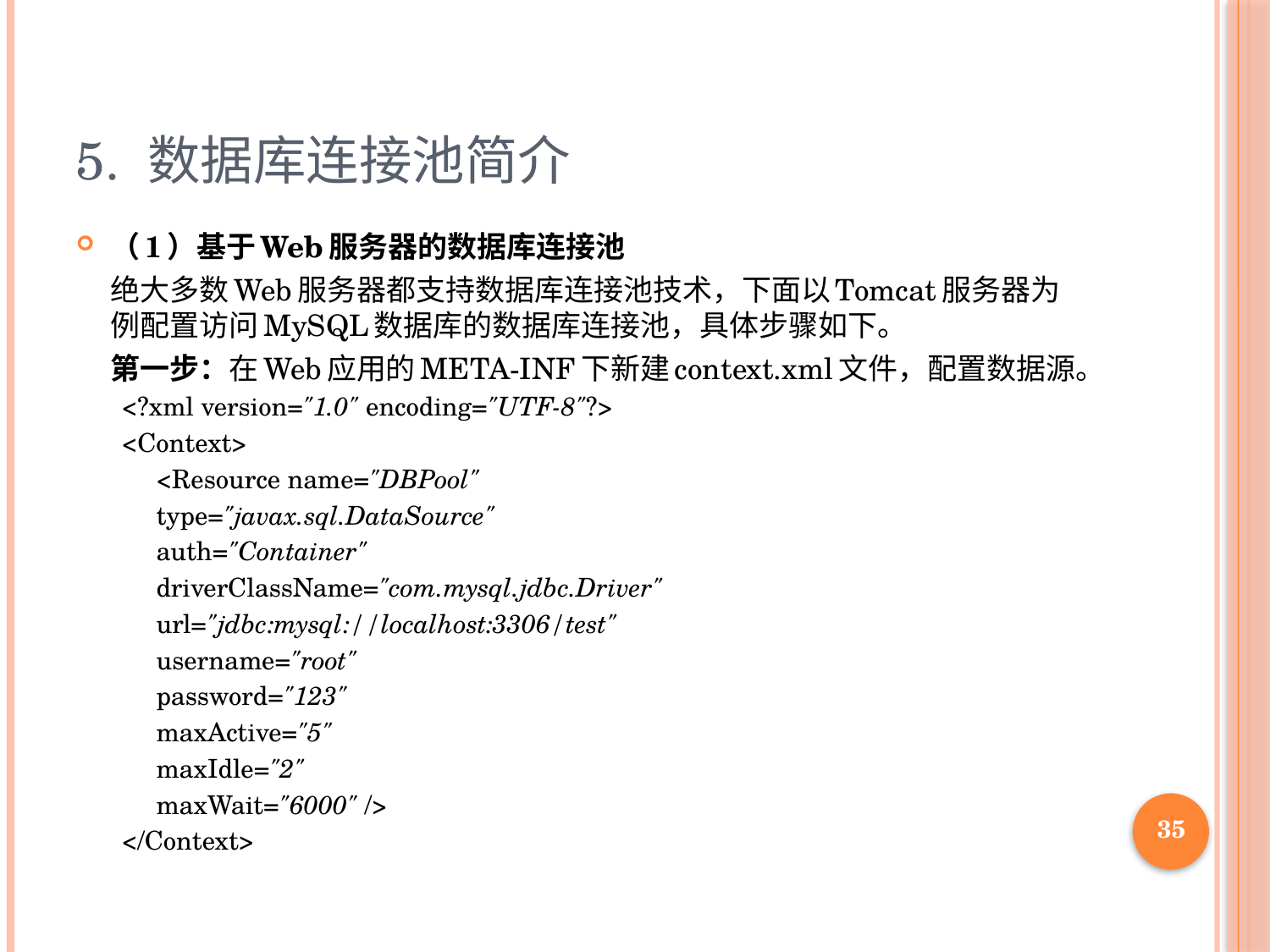

# 5. 数据库连接池简介
（1）基于Web服务器的数据库连接池
		绝大多数Web服务器都支持数据库连接池技术，下面以Tomcat服务器为例配置访问MySQL数据库的数据库连接池，具体步骤如下。
	第一步：在Web应用的META-INF下新建context.xml文件，配置数据源。
<?xml version="1.0" encoding="UTF-8"?>
<Context>
	<Resource name="DBPool"
	type="javax.sql.DataSource"
	auth="Container"
	driverClassName="com.mysql.jdbc.Driver"
	url="jdbc:mysql://localhost:3306/test"
	username="root"
	password="123"
	maxActive="5"
	maxIdle="2"
	maxWait="6000" />
</Context>
35